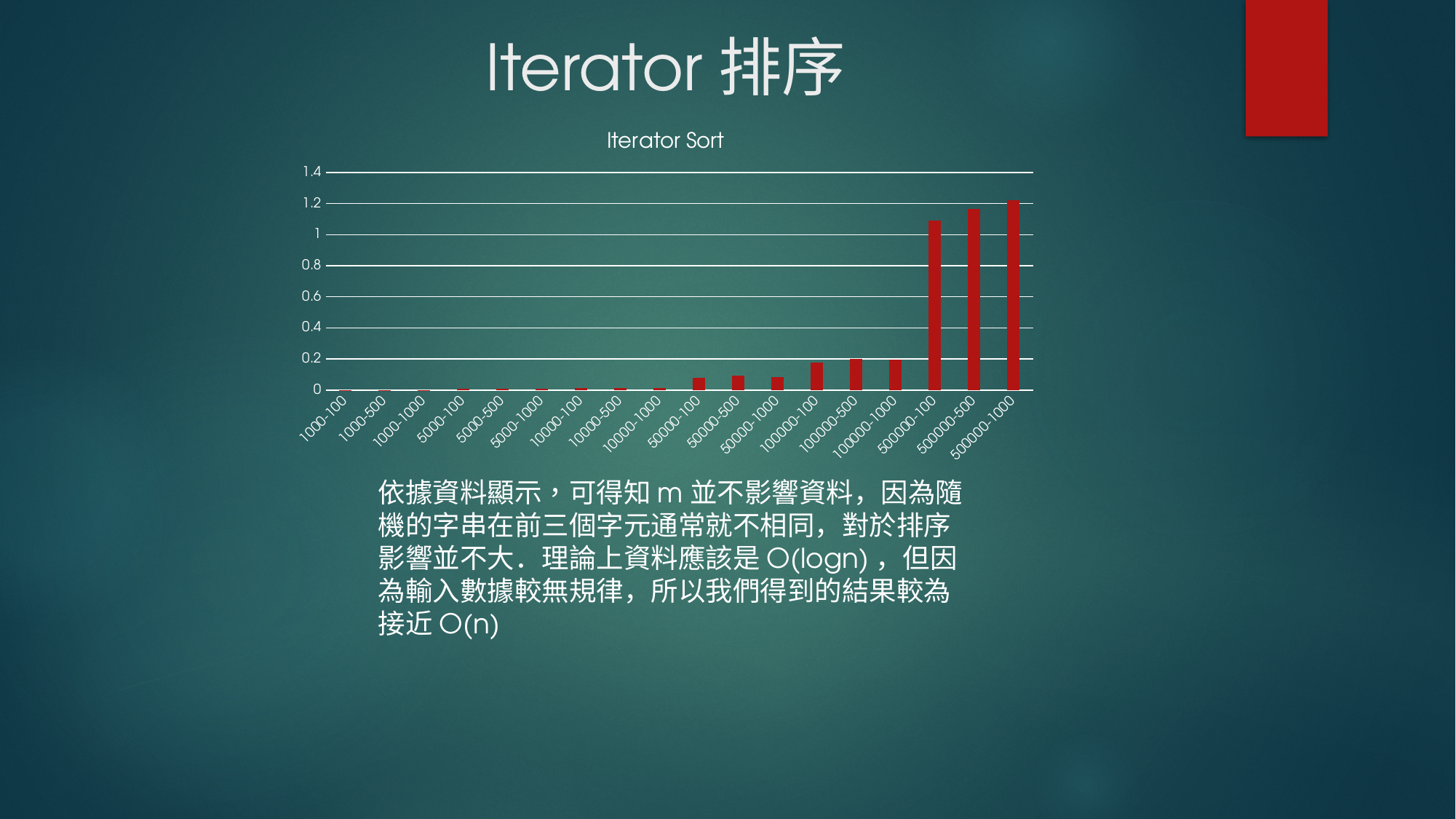

# Iterator排序

### Chart: Iterator Sort

| Category | Sort |
|---|---|
| 1000-100 | 0.001 |
| 1000-500 | 0.001 |
| 1000-1000 | 0.001 |
| 5000-100 | 0.006 |
| 5000-500 | 0.007 |
| 5000-1000 | 0.006 |
| 10000-100 | 0.013 |
| 10000-500 | 0.015 |
| 10000-1000 | 0.015 |
| 50000-100 | 0.077 |
| 50000-500 | 0.091 |
| 50000-1000 | 0.083 |
| 100000-100 | 0.176 |
| 100000-500 | 0.198 |
| 100000-1000 | 0.197 |
| 500000-100 | 1.089 |
| 500000-500 | 1.164 |
| 500000-1000 | 1.222 |
依據資料顯示，可得知m並不影響資料，因為隨機的字串在前三個字元通常就不相同，對於排序影響並不大．理論上資料應該是O(logn)，但因為輸入數據較無規律，所以我們得到的結果較為接近O(n)